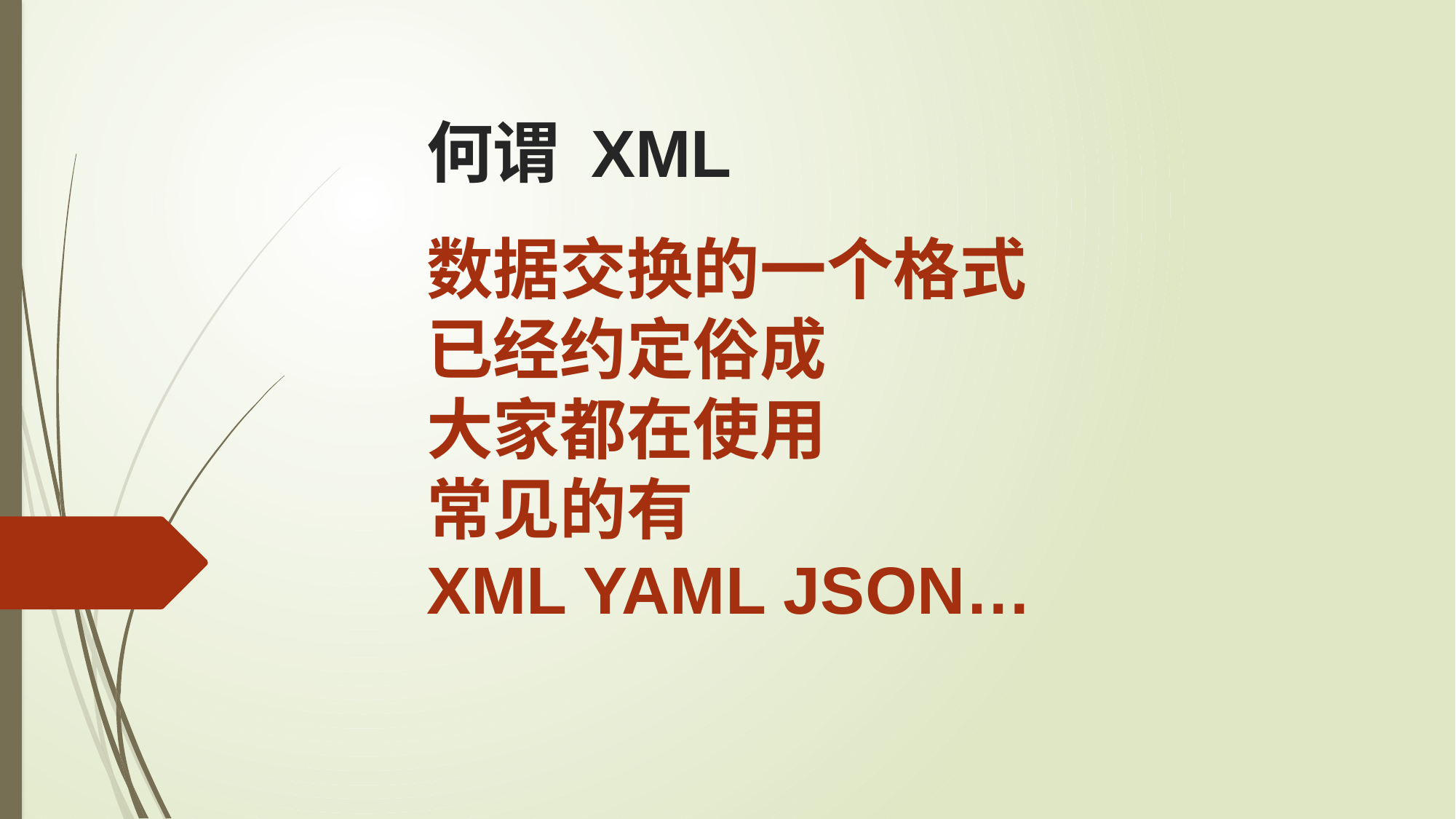

何谓 XML

数据交换的一个格式
已经约定俗成
大家都在使用
常见的有
XML YAML JSON…